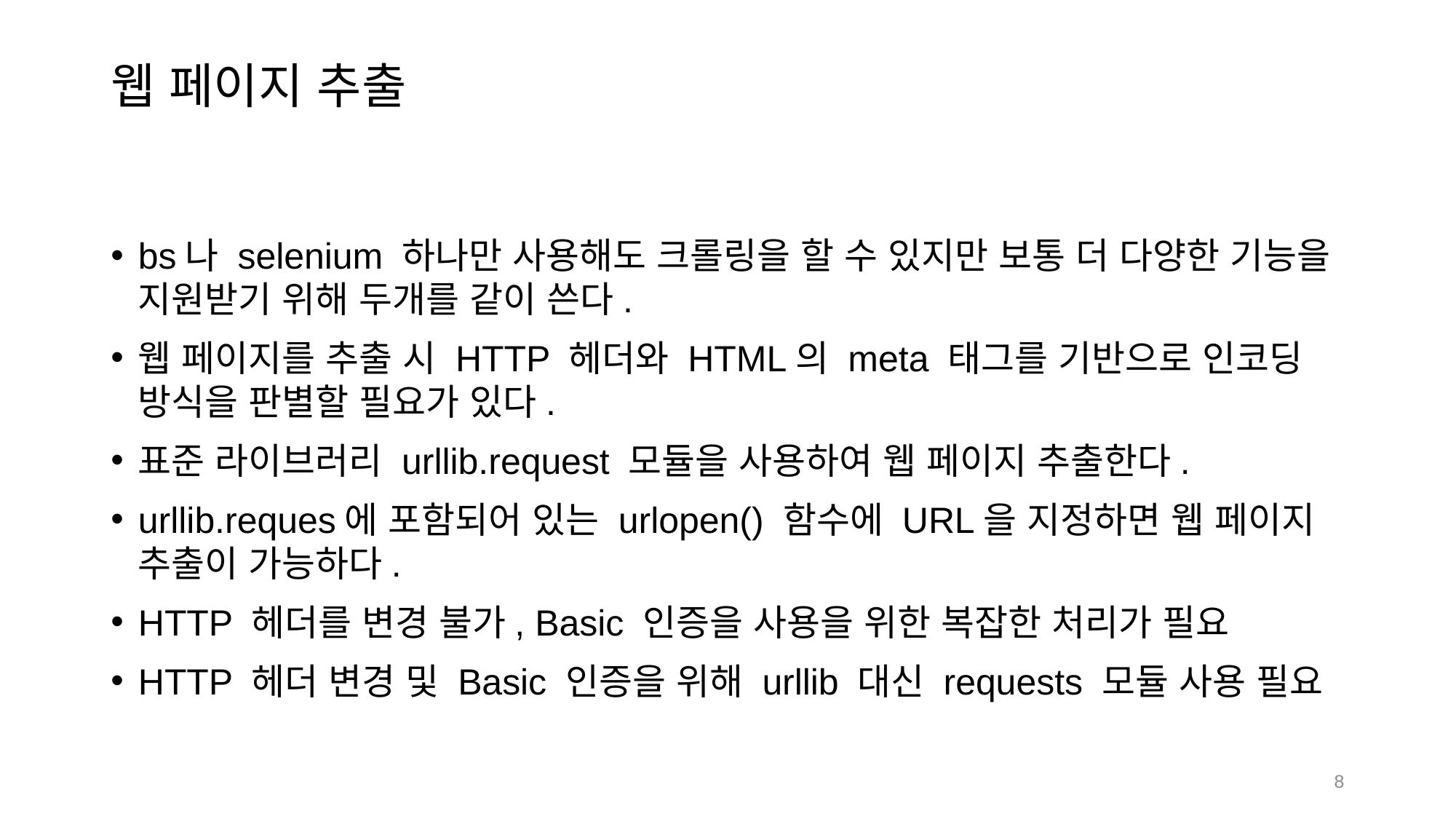

# 웹 페이지 추출

bs나 selenium 하나만 사용해도 크롤링을 할 수 있지만 보통 더 다양한 기능을 지원받기 위해 두개를 같이 쓴다.
웹 페이지를 추출 시 HTTP 헤더와 HTML의 meta 태그를 기반으로 인코딩 방식을 판별할 필요가 있다.
표준 라이브러리 urllib.request 모듈을 사용하여 웹 페이지 추출한다.
urllib.reques에 포함되어 있는 urlopen() 함수에 URL을 지정하면 웹 페이지 추출이 가능하다.
HTTP 헤더를 변경 불가, Basic 인증을 사용을 위한 복잡한 처리가 필요
HTTP 헤더 변경 및 Basic 인증을 위해 urllib 대신 requests 모듈 사용 필요
8